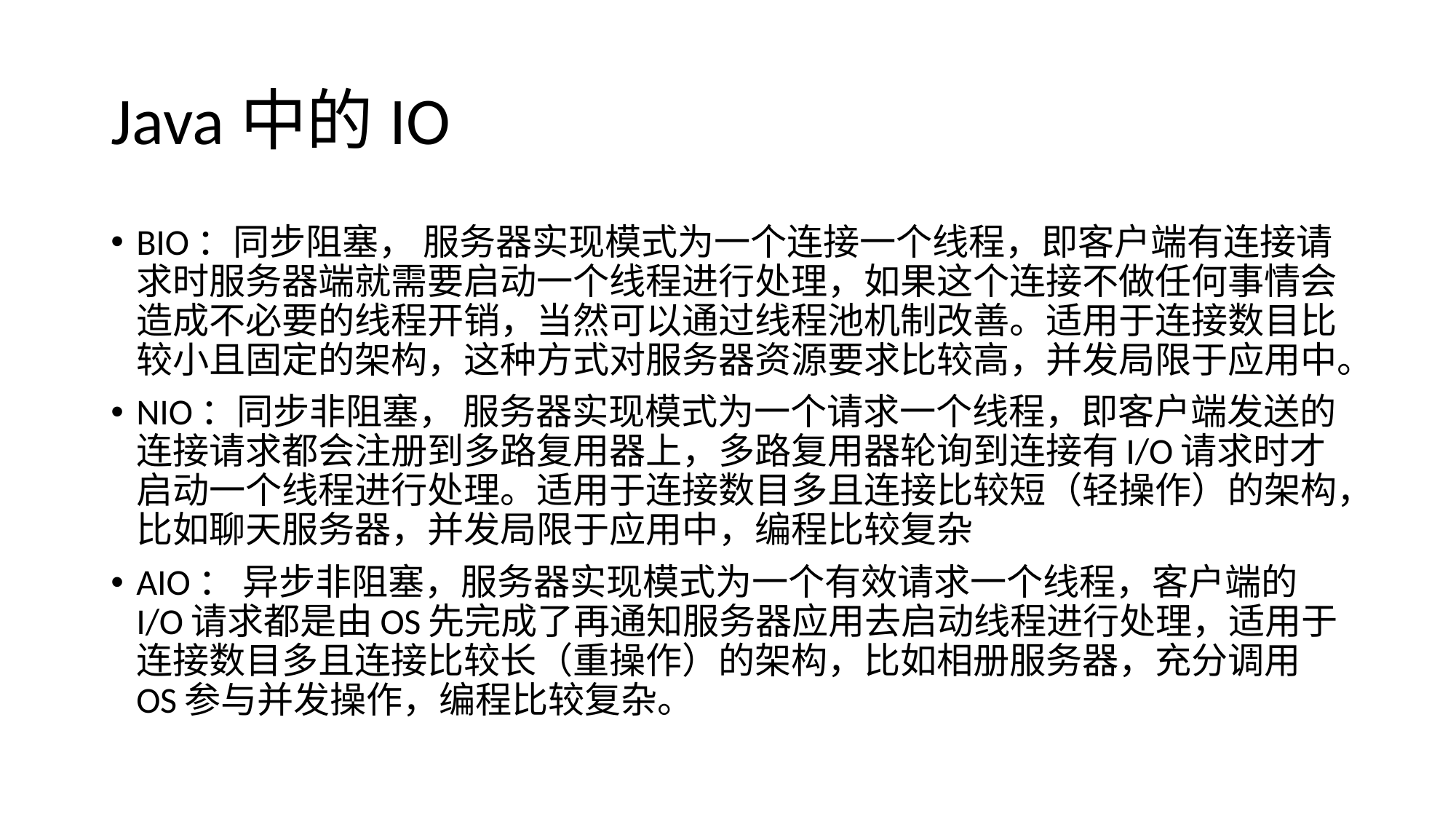

# Java中的IO
BIO：同步阻塞， 服务器实现模式为一个连接一个线程，即客户端有连接请求时服务器端就需要启动一个线程进行处理，如果这个连接不做任何事情会造成不必要的线程开销，当然可以通过线程池机制改善。适用于连接数目比较小且固定的架构，这种方式对服务器资源要求比较高，并发局限于应用中。
NIO：同步非阻塞， 服务器实现模式为一个请求一个线程，即客户端发送的连接请求都会注册到多路复用器上，多路复用器轮询到连接有I/O请求时才启动一个线程进行处理。适用于连接数目多且连接比较短（轻操作）的架构，比如聊天服务器，并发局限于应用中，编程比较复杂
AIO： 异步非阻塞，服务器实现模式为一个有效请求一个线程，客户端的I/O请求都是由OS先完成了再通知服务器应用去启动线程进行处理，适用于连接数目多且连接比较长（重操作）的架构，比如相册服务器，充分调用OS参与并发操作，编程比较复杂。